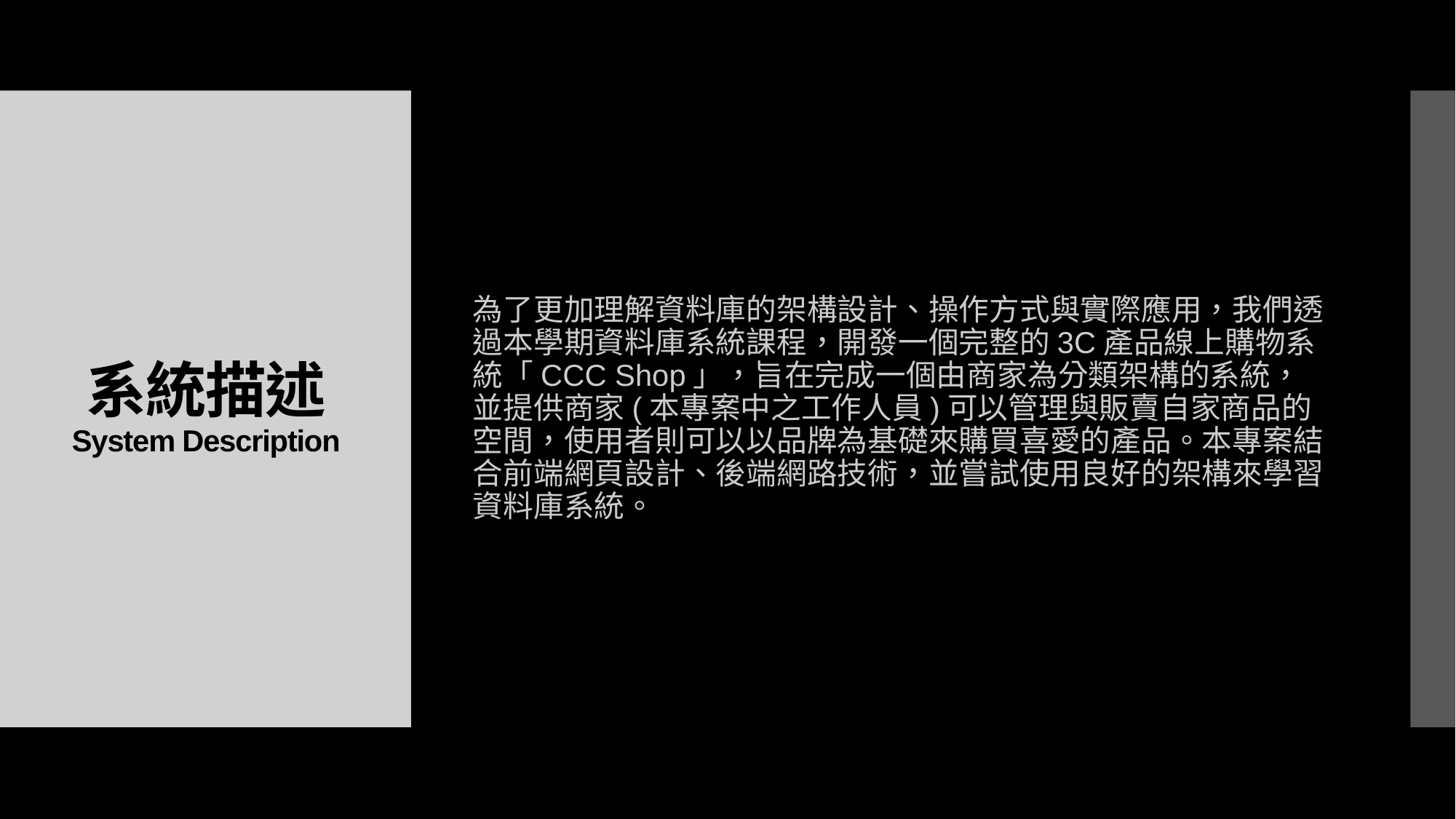

為了更加理解資料庫的架構設計、操作方式與實際應用，我們透過本學期資料庫系統課程，開發一個完整的3C產品線上購物系統「CCC Shop」，旨在完成一個由商家為分類架構的系統，並提供商家(本專案中之工作人員)可以管理與販賣自家商品的空間，使用者則可以以品牌為基礎來購買喜愛的產品。本專案結合前端網頁設計、後端網路技術，並嘗試使用良好的架構來學習資料庫系統。
# 系統描述 System Description